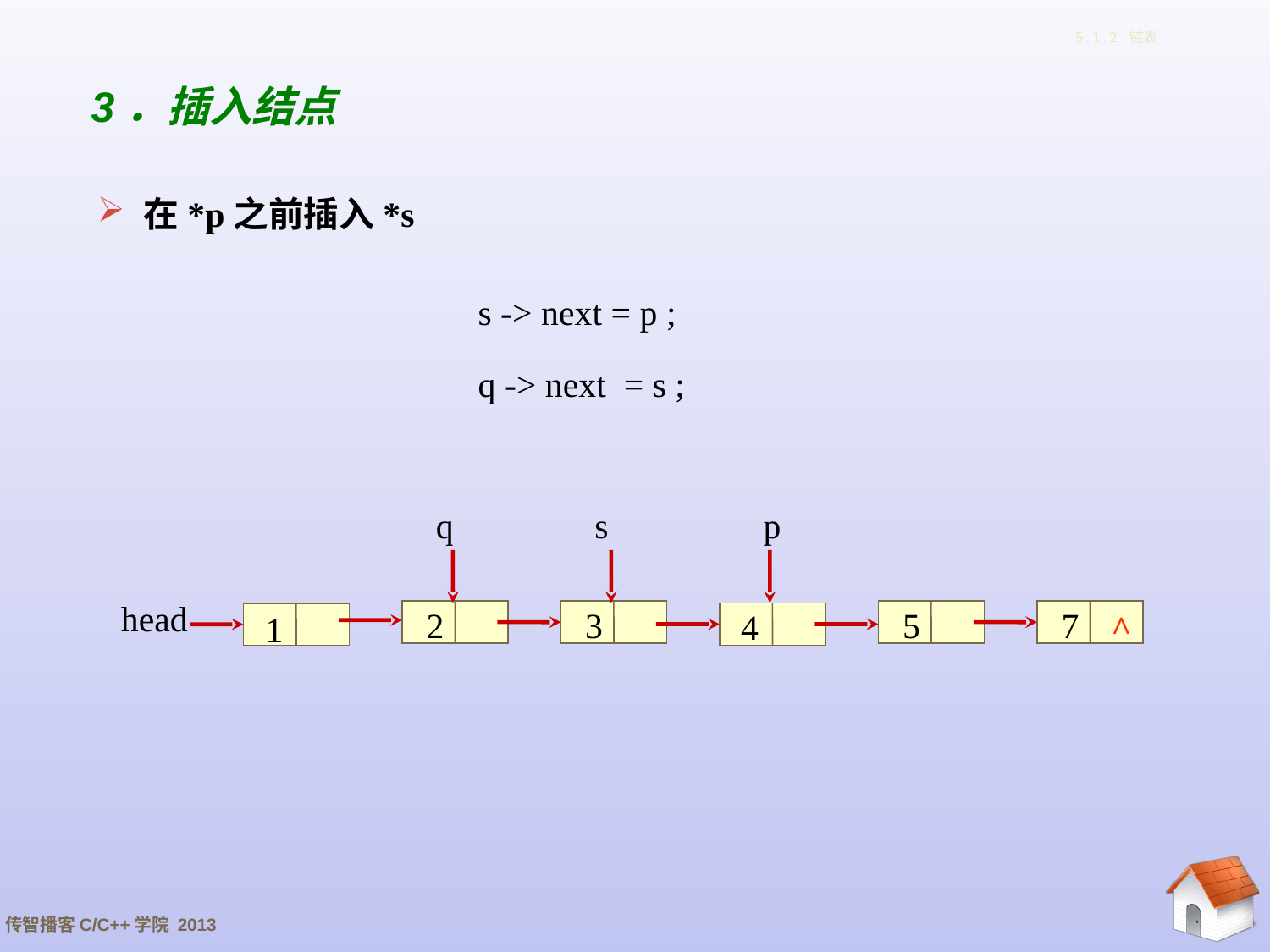

# 5.1.2 链表
3．插入结点
 在*p之前插入*s
s -> next = p ;
q -> next  = s ;
q
s
p

head
2

1

3
5
7
4
^